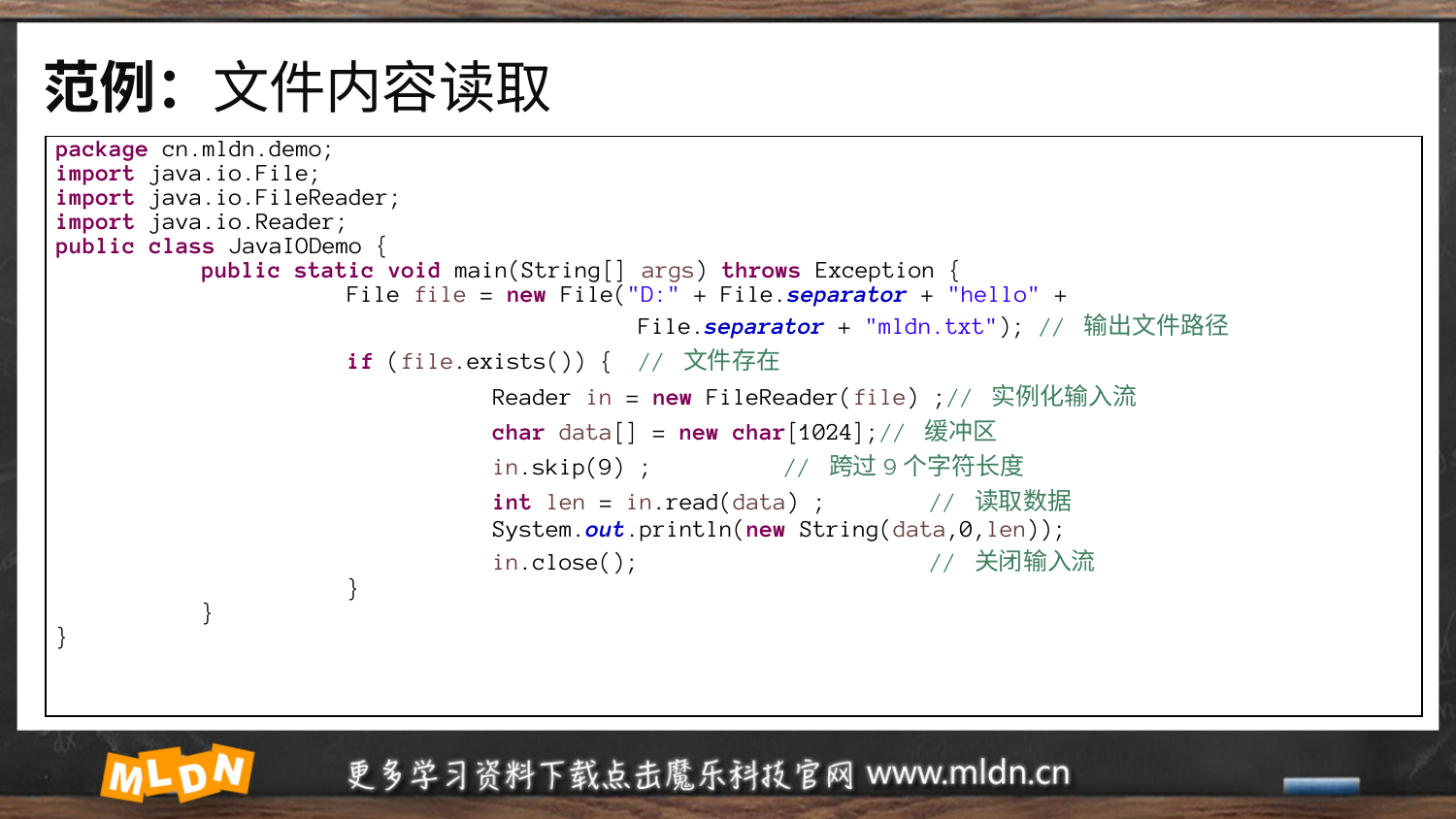

# 范例：文件内容读取
| package cn.mldn.demo; import java.io.File; import java.io.FileReader; import java.io.Reader; public class JavaIODemo { public static void main(String[] args) throws Exception { File file = new File("D:" + File.separator + "hello" + File.separator + "mldn.txt"); // 输出文件路径 if (file.exists()) { // 文件存在 Reader in = new FileReader(file) ;// 实例化输入流 char data[] = new char[1024];// 缓冲区 in.skip(9) ; // 跨过9个字符长度 int len = in.read(data) ; // 读取数据 System.out.println(new String(data,0,len)); in.close(); // 关闭输入流 } } } |
| --- |